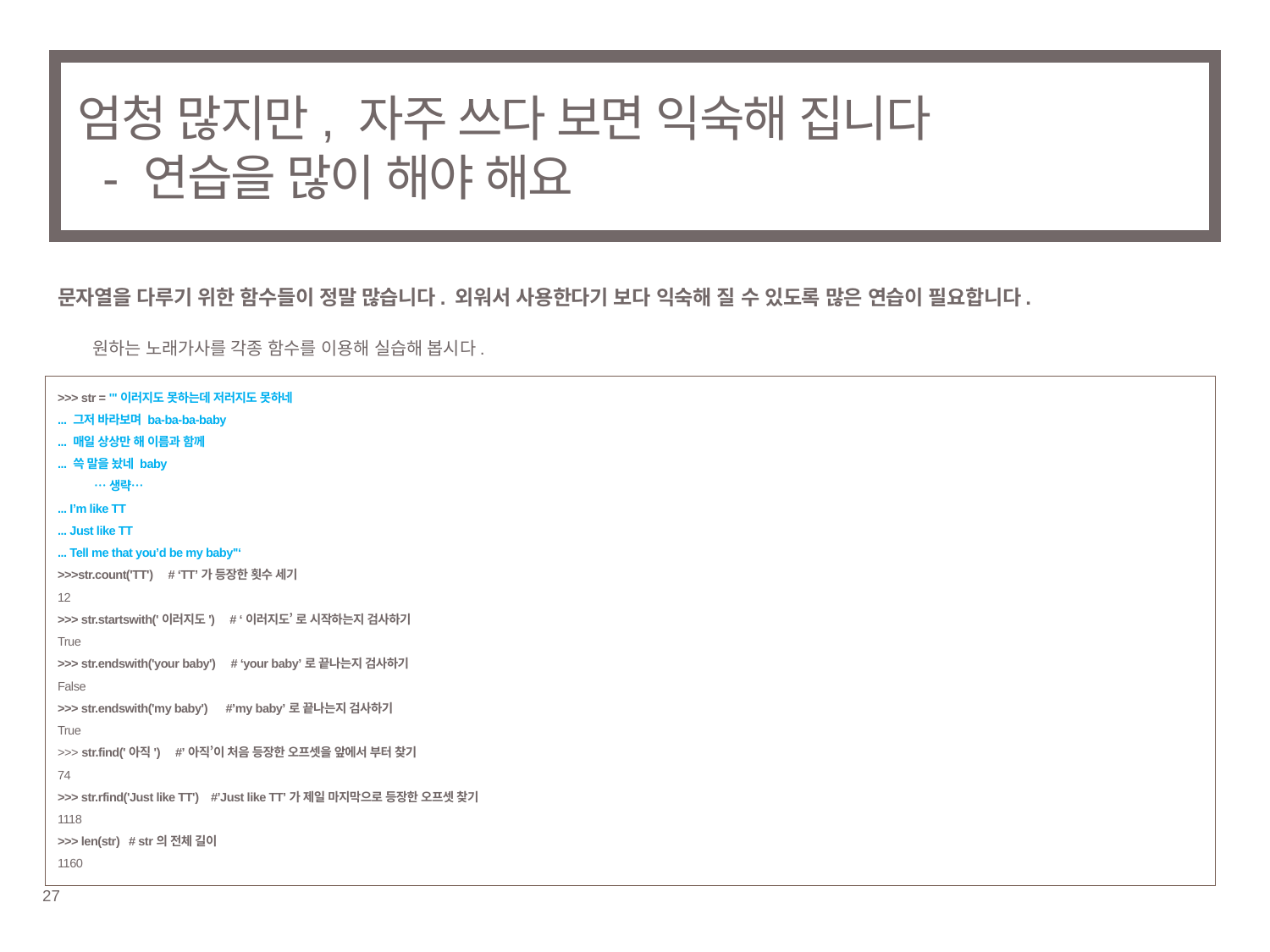

# 엄청 많지만, 자주 쓰다 보면 익숙해 집니다 - 연습을 많이 해야 해요
문자열을 다루기 위한 함수들이 정말 많습니다. 외워서 사용한다기 보다 익숙해 질 수 있도록 많은 연습이 필요합니다.
원하는 노래가사를 각종 함수를 이용해 실습해 봅시다.
>>> str = '''이러지도 못하는데 저러지도 못하네
... 그저 바라보며 ba-ba-ba-baby
... 매일 상상만 해 이름과 함께
... 쓱 말을 놨네 baby
            …생략…
... I’m like TT
... Just like TT
... Tell me that you’d be my baby''‘
>>>str.count('TT')     # ‘TT’가 등장한 횟수 세기
12
>>> str.startswith('이러지도')     # ‘이러지도’ 로 시작하는지 검사하기
True
>>> str.endswith('your baby')     # ‘your baby’로 끝나는지 검사하기
False
>>> str.endswith('my baby')      #’my baby’로 끝나는지 검사하기
True
>>> str.find('아직')     #’아직’이 처음 등장한 오프셋을 앞에서 부터 찾기
74
>>> str.rfind('Just like TT')    #’Just like TT’가 제일 마지막으로 등장한 오프셋 찾기
1118
>>> len(str)   # str의 전체 길이
1160